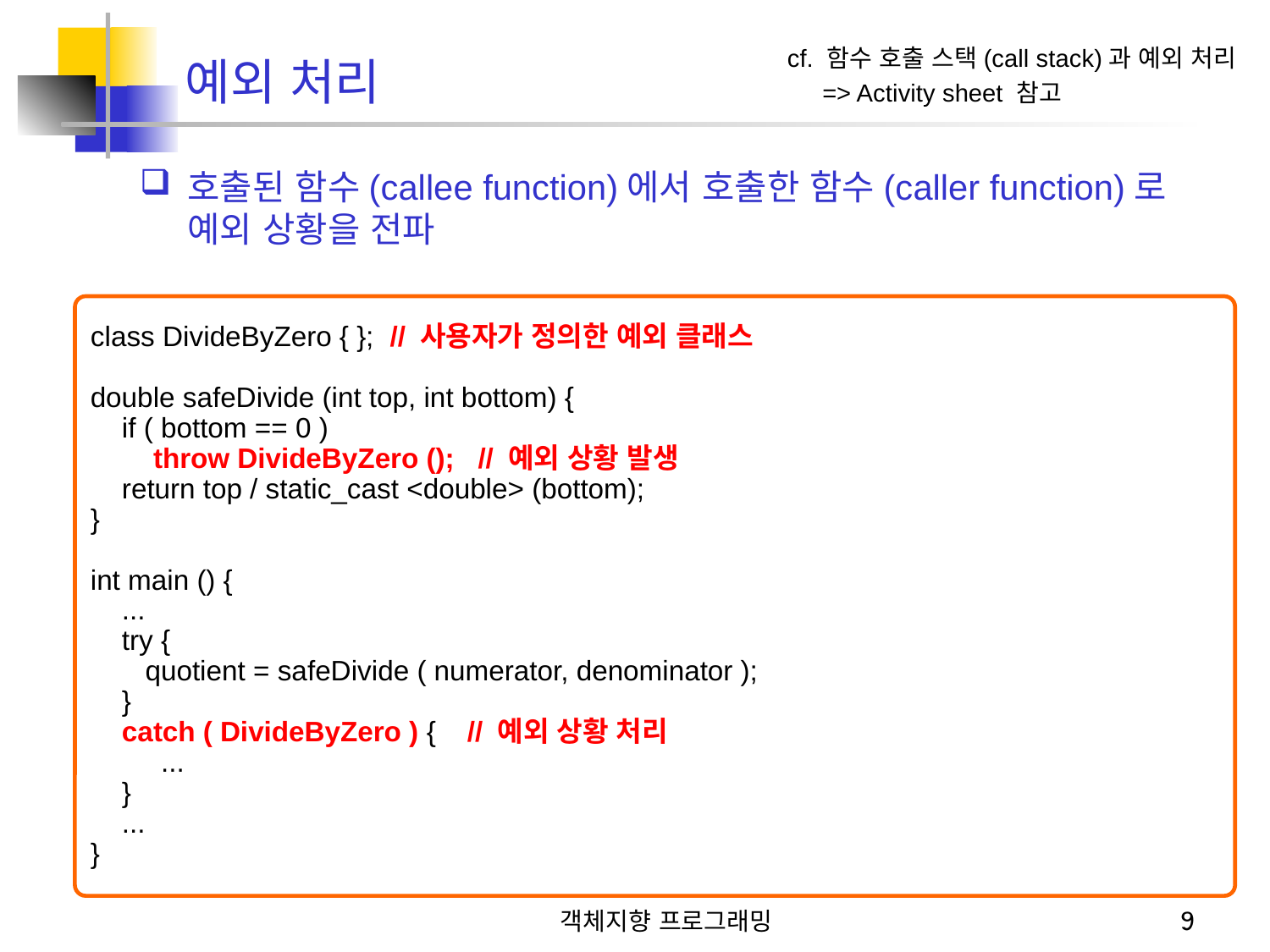

호출된 함수(callee function)에서 호출한 함수(caller function)로 예외 상황을 전파
예외 처리
cf. 함수 호출 스택(call stack)과 예외 처리
     => Activity sheet 참고
class DivideByZero { };  // 사용자가 정의한 예외 클래스

double safeDivide (int top, int bottom) {
    if ( bottom == 0 )
        throw DivideByZero ();   // 예외 상황 발생
    return top / static_cast <double> (bottom);
}

int main () {
    ...
    try {
       quotient = safeDivide ( numerator, denominator );
    }
    catch ( DivideByZero ) {    // 예외 상황 처리
         ...
    }
    ...
}
객체지향 프로그래밍
9